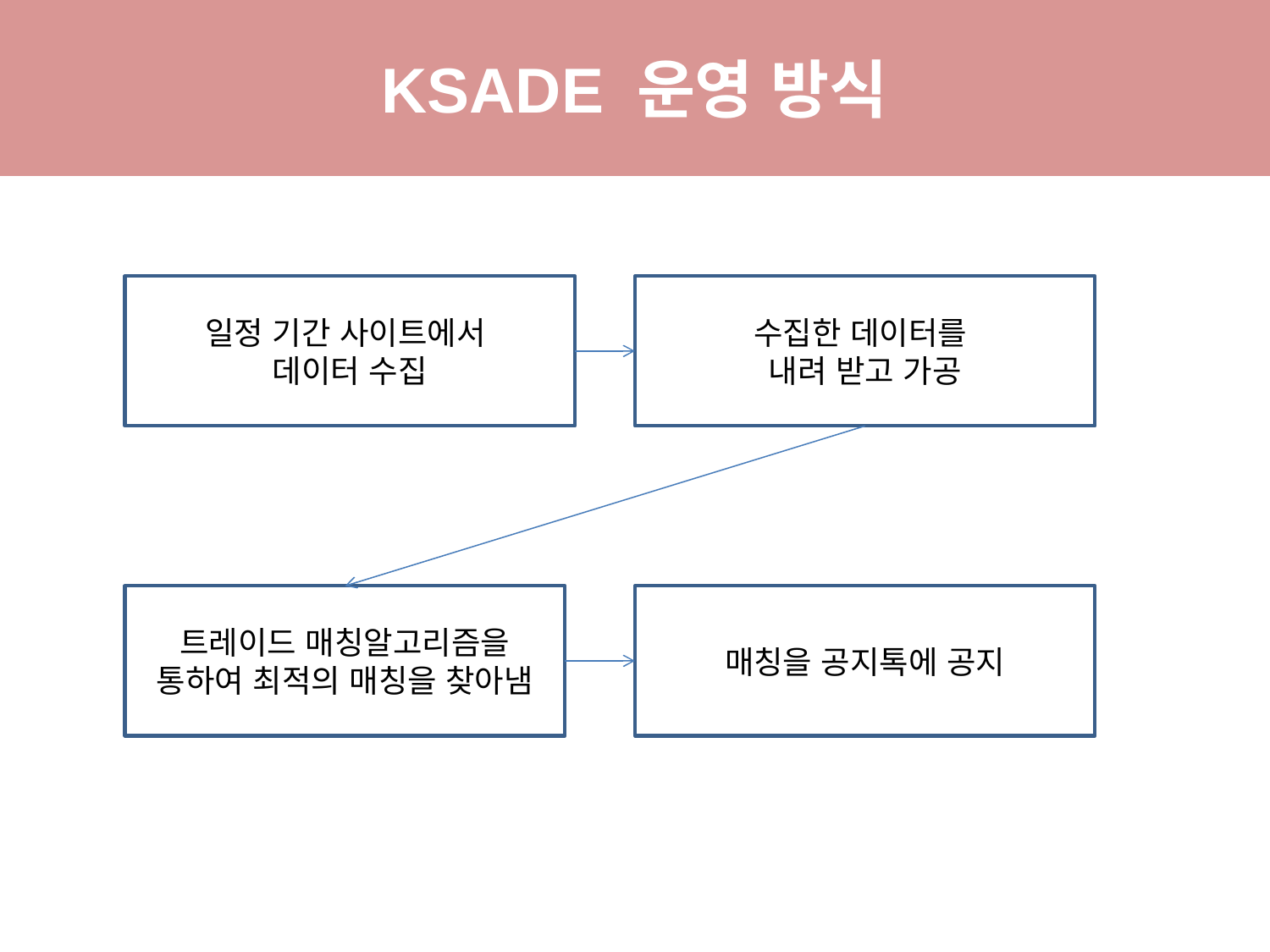

KSADE 운영 방식
# KSADE 운영방식
일정 기간 사이트에서
데이터 수집
수집한 데이터를
내려 받고 가공
트레이드 매칭알고리즘을 통하여 최적의 매칭을 찾아냄
매칭을 공지톡에 공지